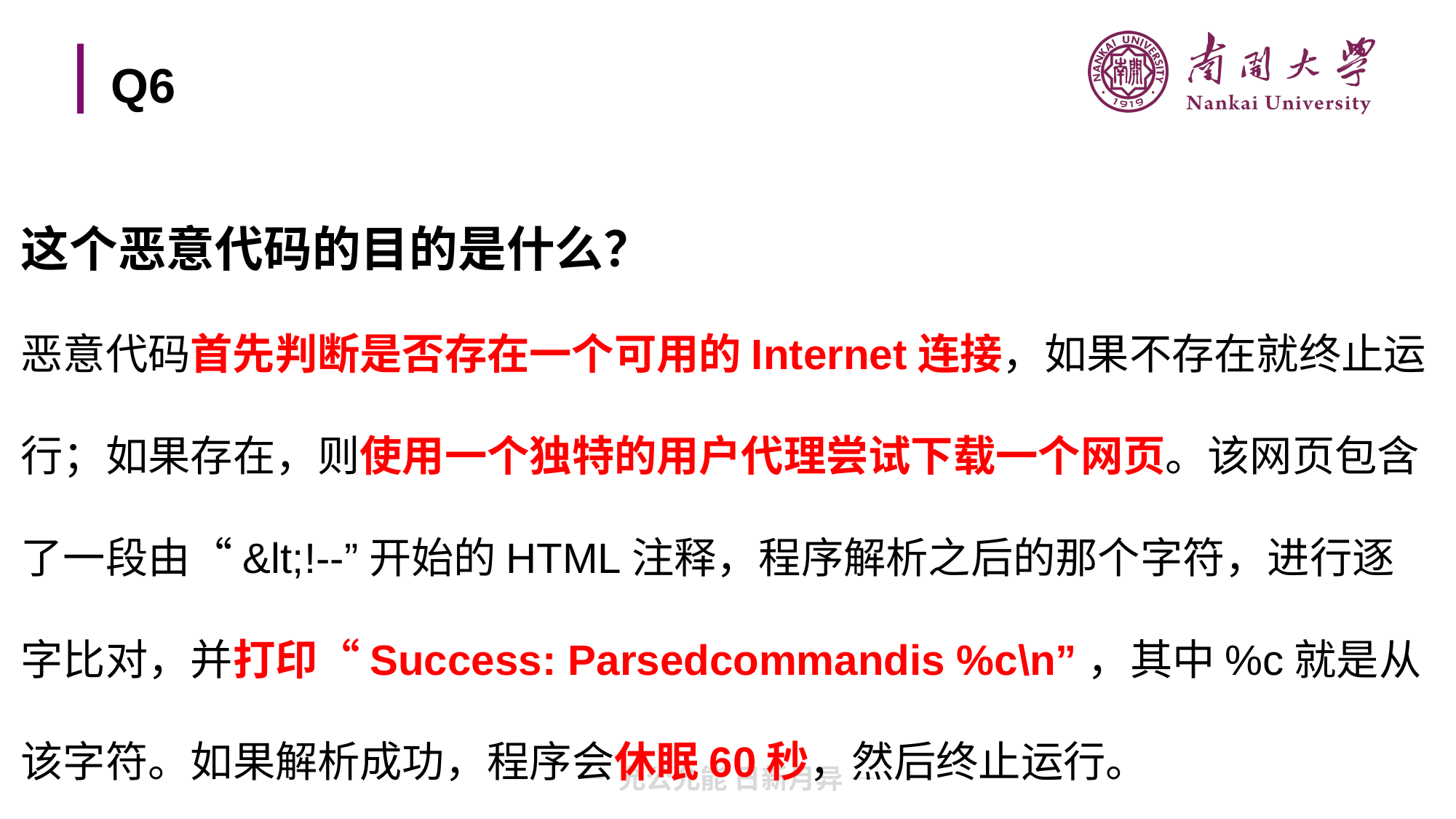

# Q6
这个恶意代码的目的是什么？
恶意代码首先判断是否存在一个可用的Internet连接，如果不存在就终止运行；如果存在，则使用一个独特的用户代理尝试下载一个网页。该网页包含了一段由“&lt;!--”开始的HTML注释，程序解析之后的那个字符，进行逐字比对，并打印“Success: Parsedcommandis %c\n”，其中%c就是从该字符。如果解析成功，程序会休眠60秒，然后终止运行。